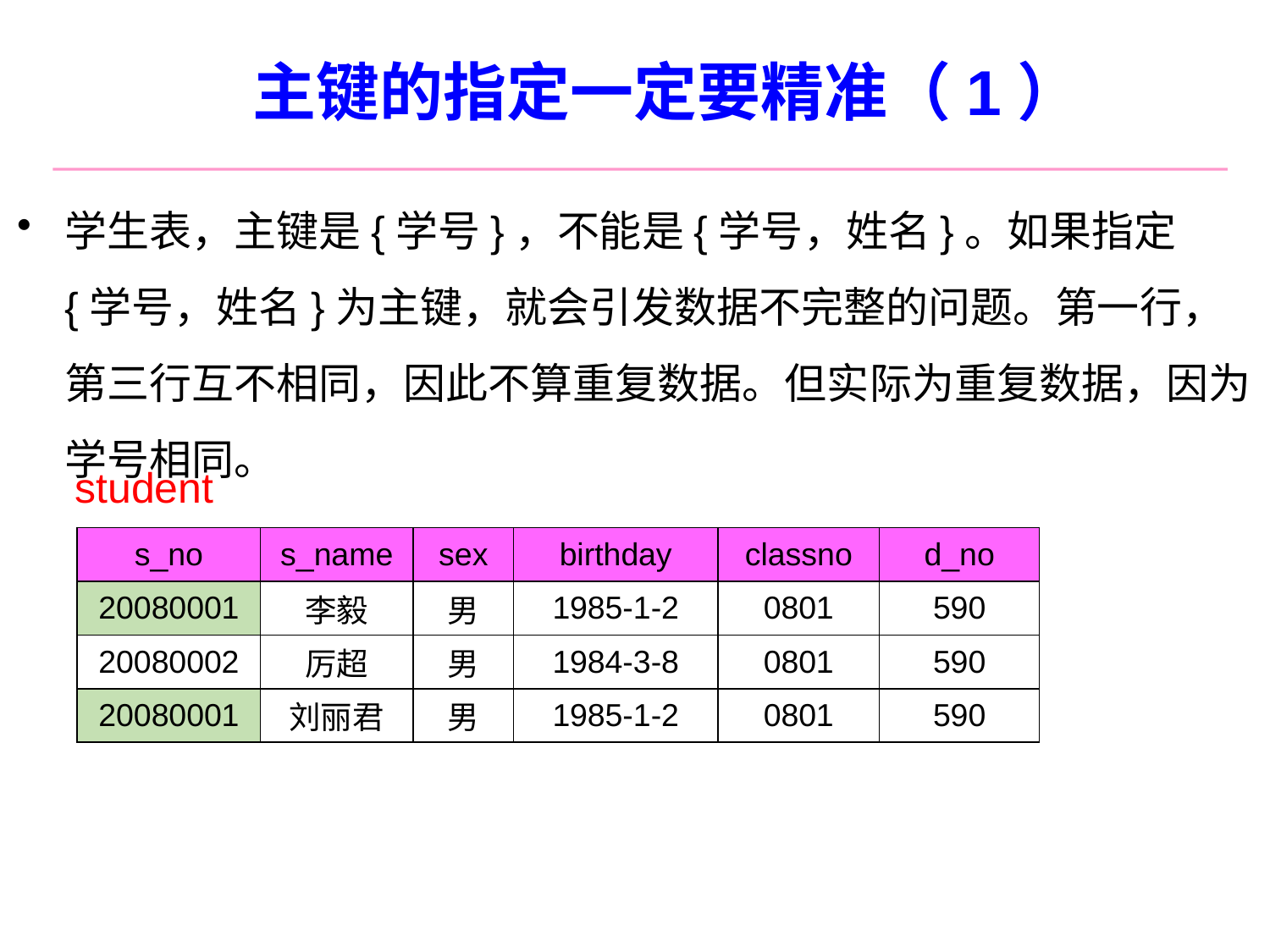

# 主键的指定一定要精准（1）
学生表，主键是{学号}，不能是{学号，姓名}。如果指定{学号，姓名}为主键，就会引发数据不完整的问题。第一行，第三行互不相同，因此不算重复数据。但实际为重复数据，因为学号相同。
student
| s\_no | s\_name | sex | birthday | classno | d\_no |
| --- | --- | --- | --- | --- | --- |
| 20080001 | 李毅 | 男 | 1985-1-2 | 0801 | 590 |
| 20080002 | 厉超 | 男 | 1984-3-8 | 0801 | 590 |
| 20080001 | 刘丽君 | 男 | 1985-1-2 | 0801 | 590 |